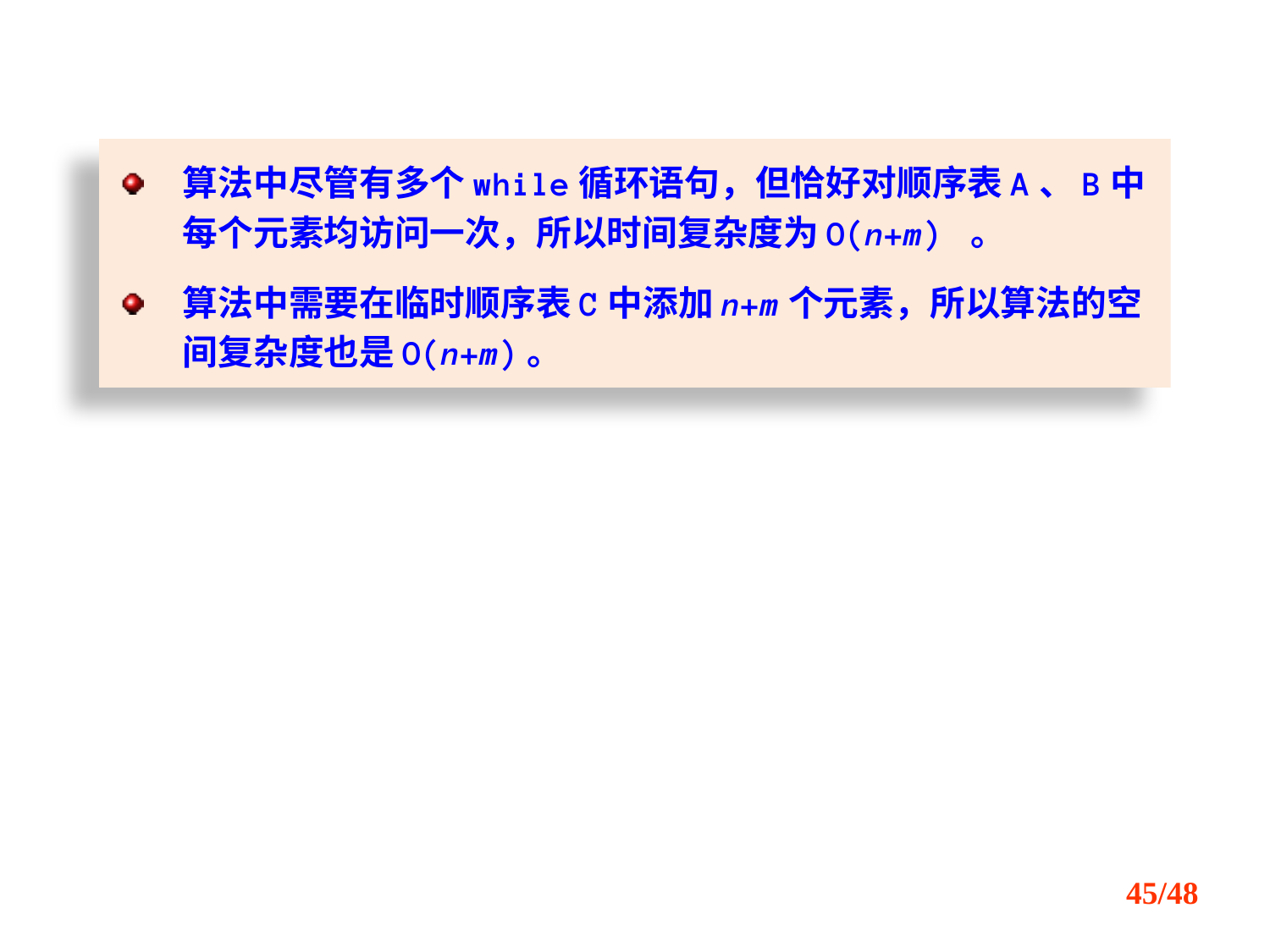

算法中尽管有多个while循环语句，但恰好对顺序表A、B中每个元素均访问一次，所以时间复杂度为O(n+m) 。
算法中需要在临时顺序表C中添加n+m个元素，所以算法的空间复杂度也是O(n+m)。
45/48